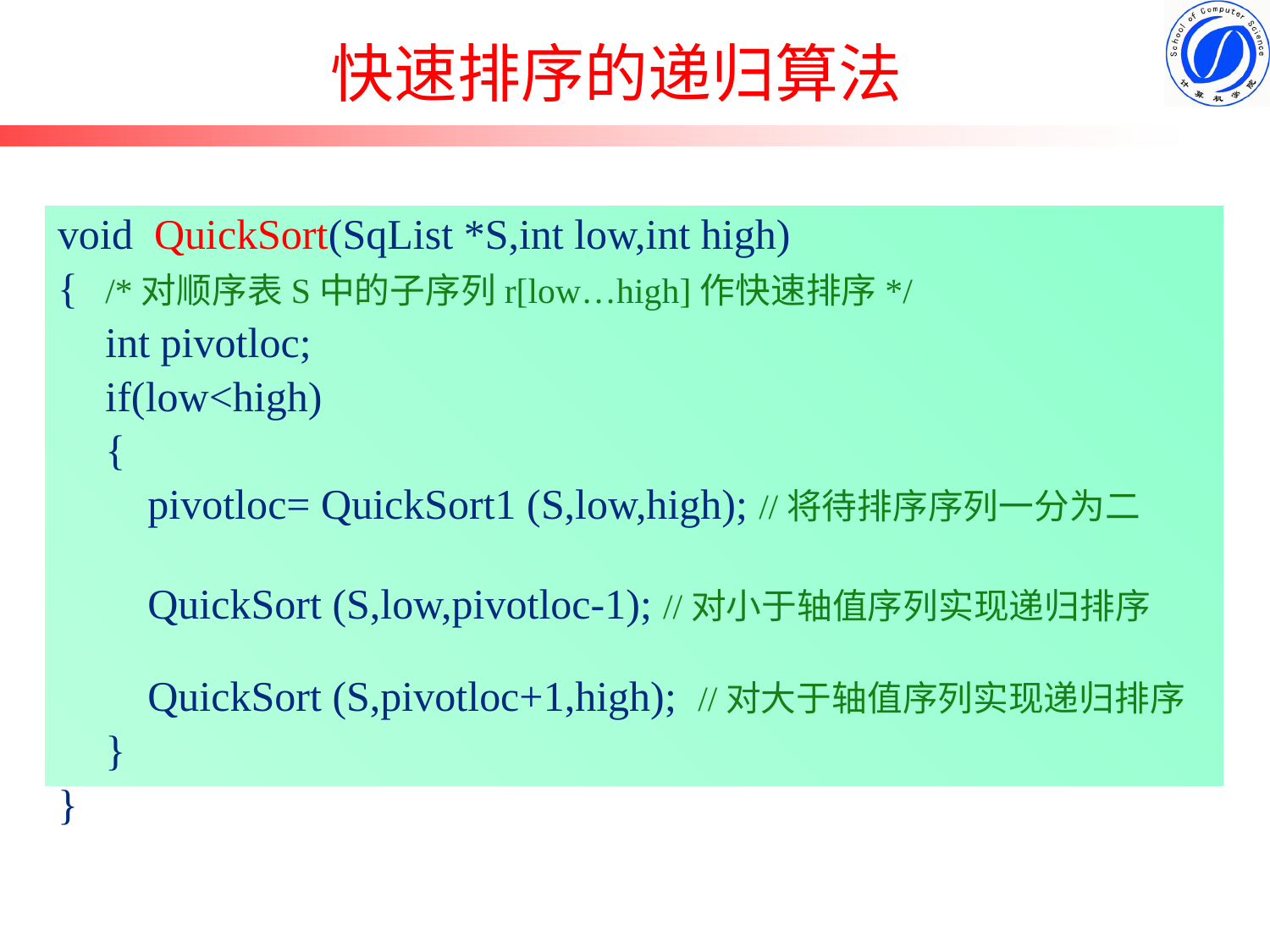

# 快速排序的递归算法
void  QuickSort(SqList *S,int low,int high)
{	/*对顺序表S中的子序列r[low…high]作快速排序*/
	int pivotloc;
	if(low<high)
	{
	    pivotloc= QuickSort1 (S,low,high); //将待排序序列一分为二
	    QuickSort (S,low,pivotloc-1); //对小于轴值序列实现递归排序
	    QuickSort (S,pivotloc+1,high);  //对大于轴值序列实现递归排序
	}
}